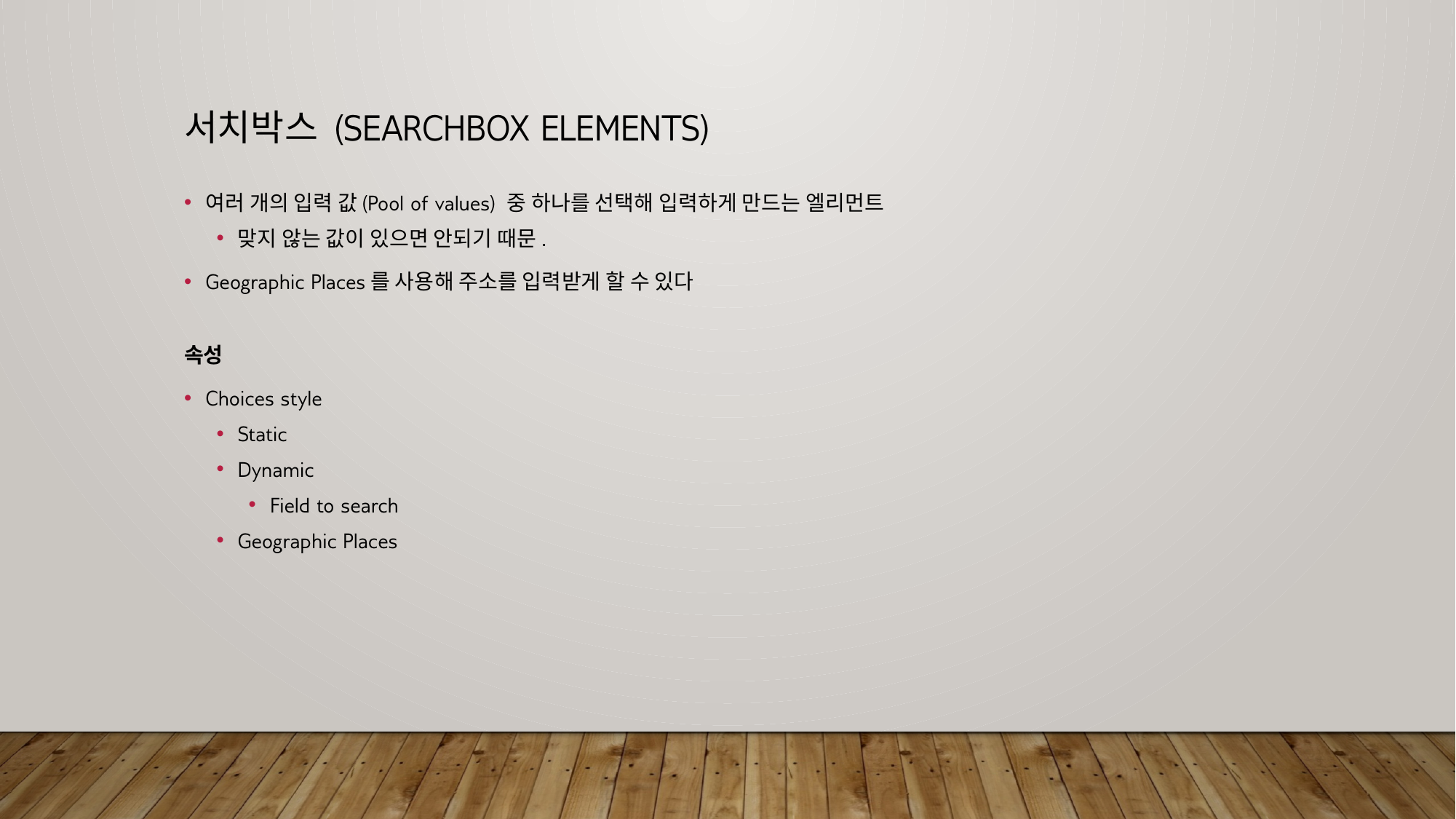

# 서치박스 (Searchbox elements)
여러 개의 입력 값(Pool of values) 중 하나를 선택해 입력하게 만드는 엘리먼트
맞지 않는 값이 있으면 안되기 때문.
Geographic Places를 사용해 주소를 입력받게 할 수 있다
속성
Choices style
Static
Dynamic
Field to search
Geographic Places